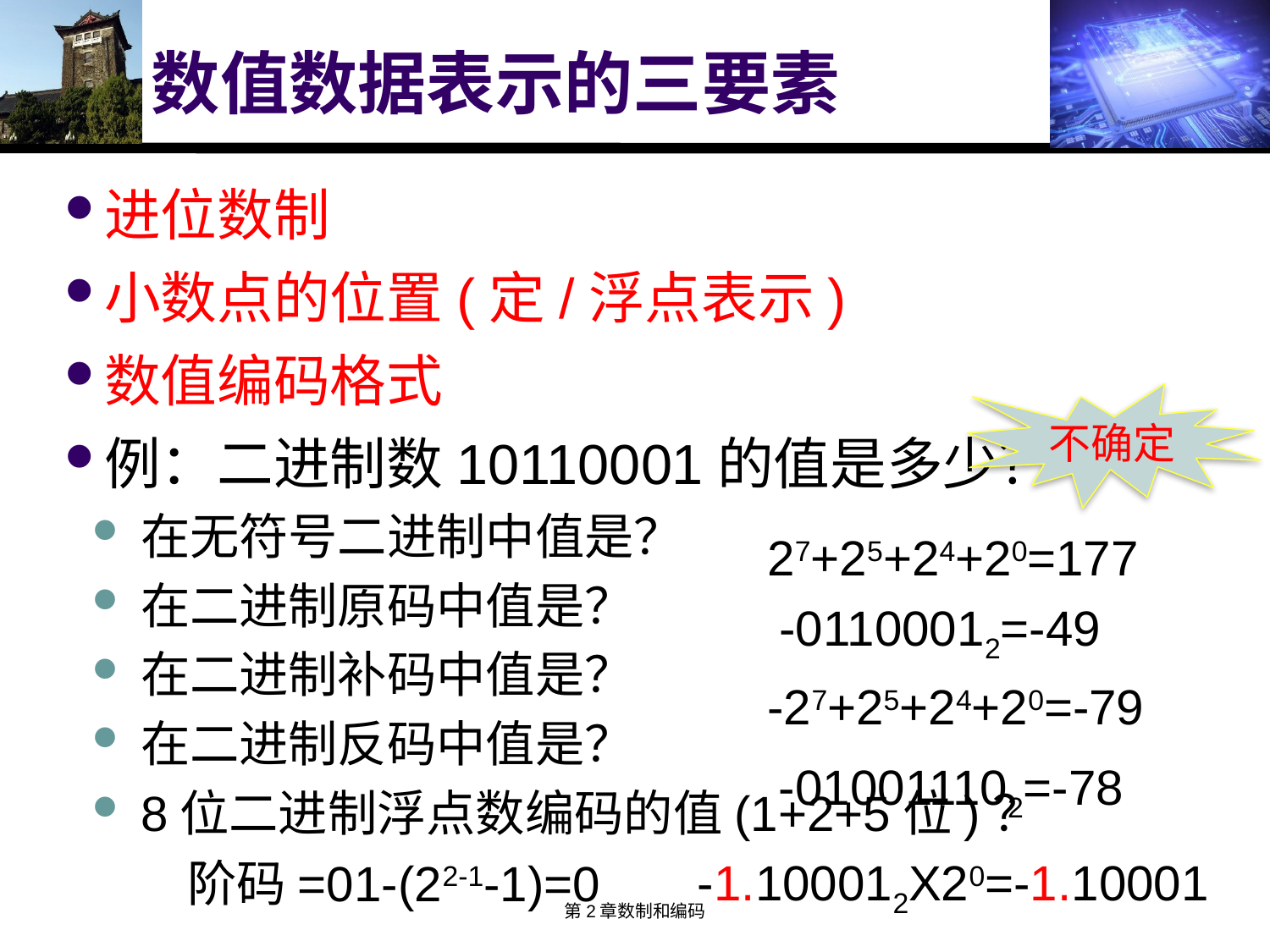

# 数值数据表示的三要素
进位数制
小数点的位置(定/浮点表示)
数值编码格式
例：二进制数10110001的值是多少？
在无符号二进制中值是？
在二进制原码中值是？
在二进制补码中值是？
在二进制反码中值是？
8位二进制浮点数编码的值(1+2+5位)？
不确定
27+25+24+20=177
-01100012=-49
-27+25+24+20=-79
-010011102=-78
-1.100012X20=-1.10001
阶码=01-(22-1-1)=0

第2章数制和编码
31